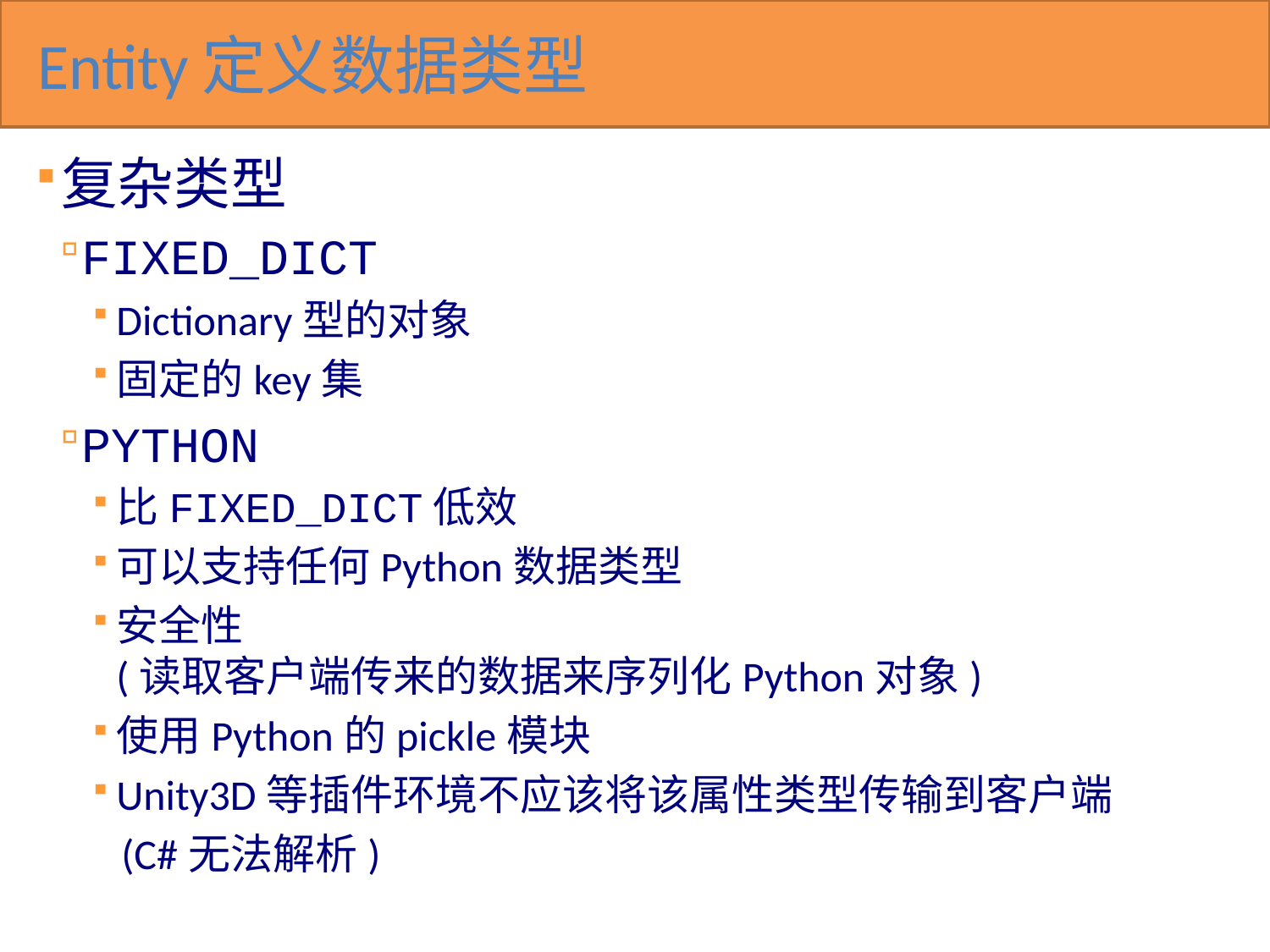

# Entity定义数据类型
复杂类型
FIXED_DICT
Dictionary型的对象
固定的key集
PYTHON
比FIXED_DICT低效
可以支持任何Python数据类型
安全性
(读取客户端传来的数据来序列化Python对象)
使用Python的pickle模块
Unity3D等插件环境不应该将该属性类型传输到客户端
   (C#无法解析)